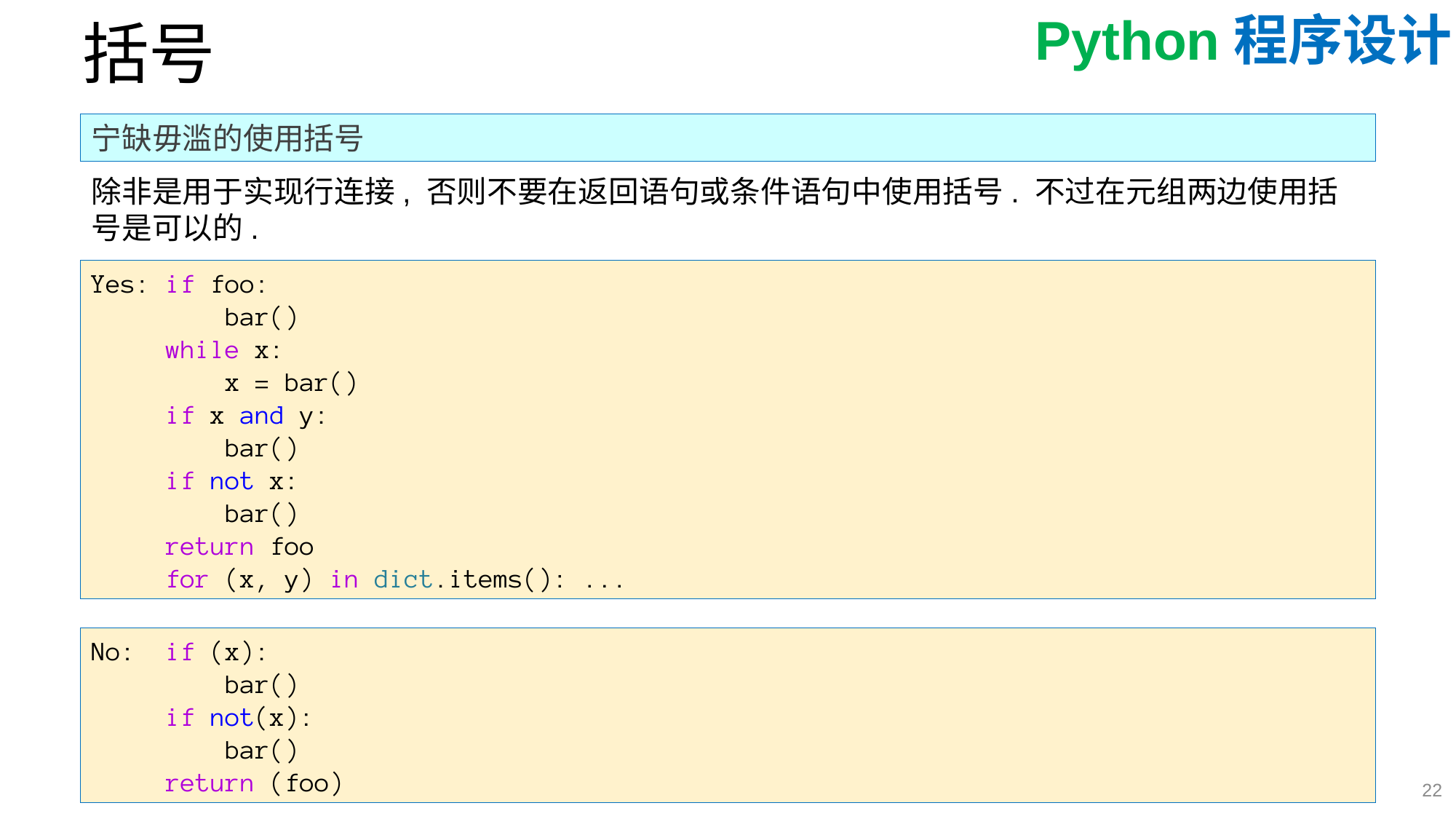

# 括号
宁缺毋滥的使用括号
除非是用于实现行连接, 否则不要在返回语句或条件语句中使用括号. 不过在元组两边使用括号是可以的.
Yes: if foo:
         bar()
     while x:
         x = bar()
     if x and y:
         bar()
     if not x:
         bar()
     return foo
     for (x, y) in dict.items(): ...
No:  if (x):
         bar()
     if not(x):
         bar()
     return (foo)
22